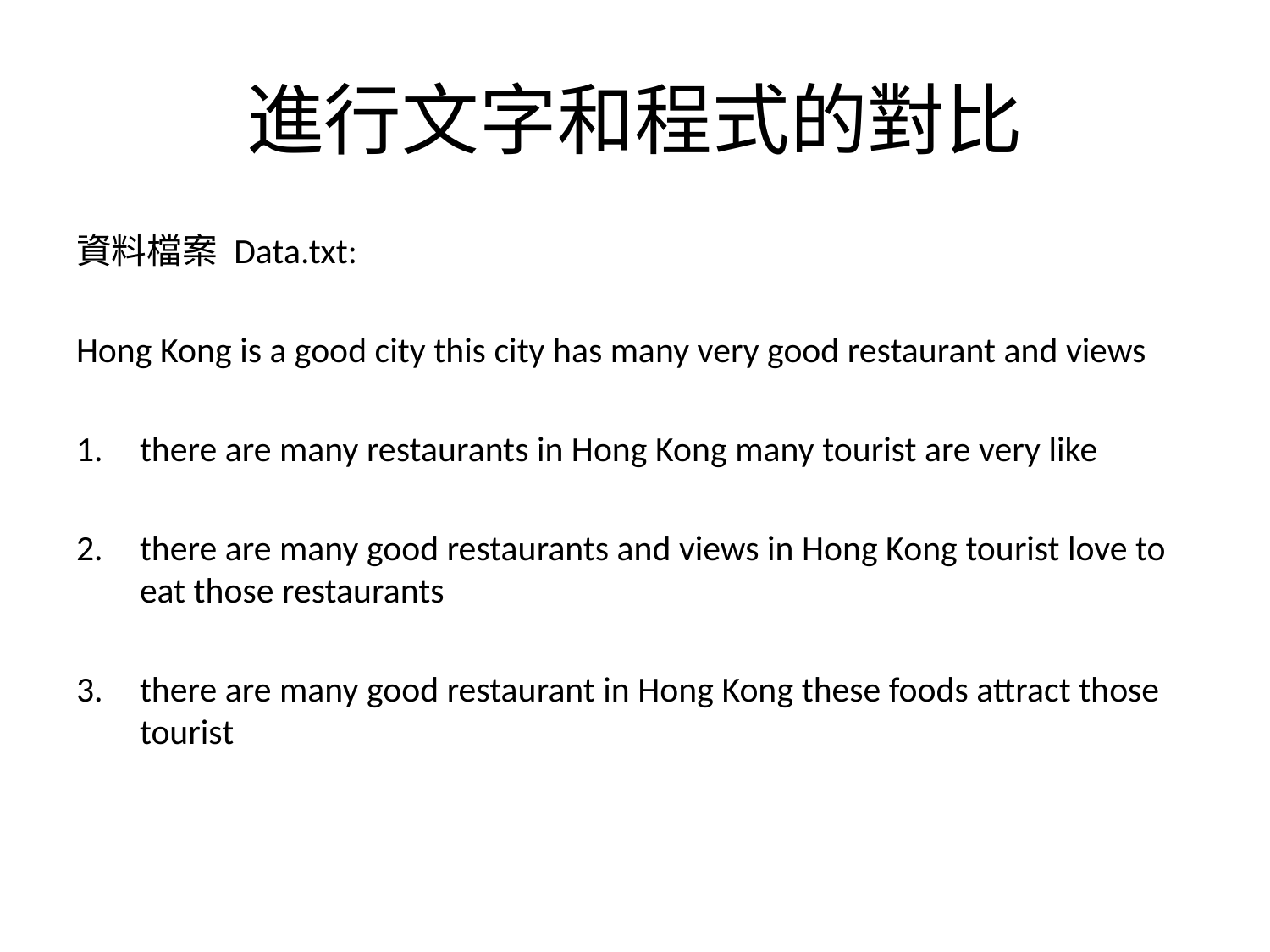

# 進行文字和程式的對比
資料檔案 Data.txt:

Hong Kong is a good city this city has many very good restaurant and views

there are many restaurants in Hong Kong many tourist are very like

there are many good restaurants and views in Hong Kong tourist love to eat those restaurants

there are many good restaurant in Hong Kong these foods attract those tourist